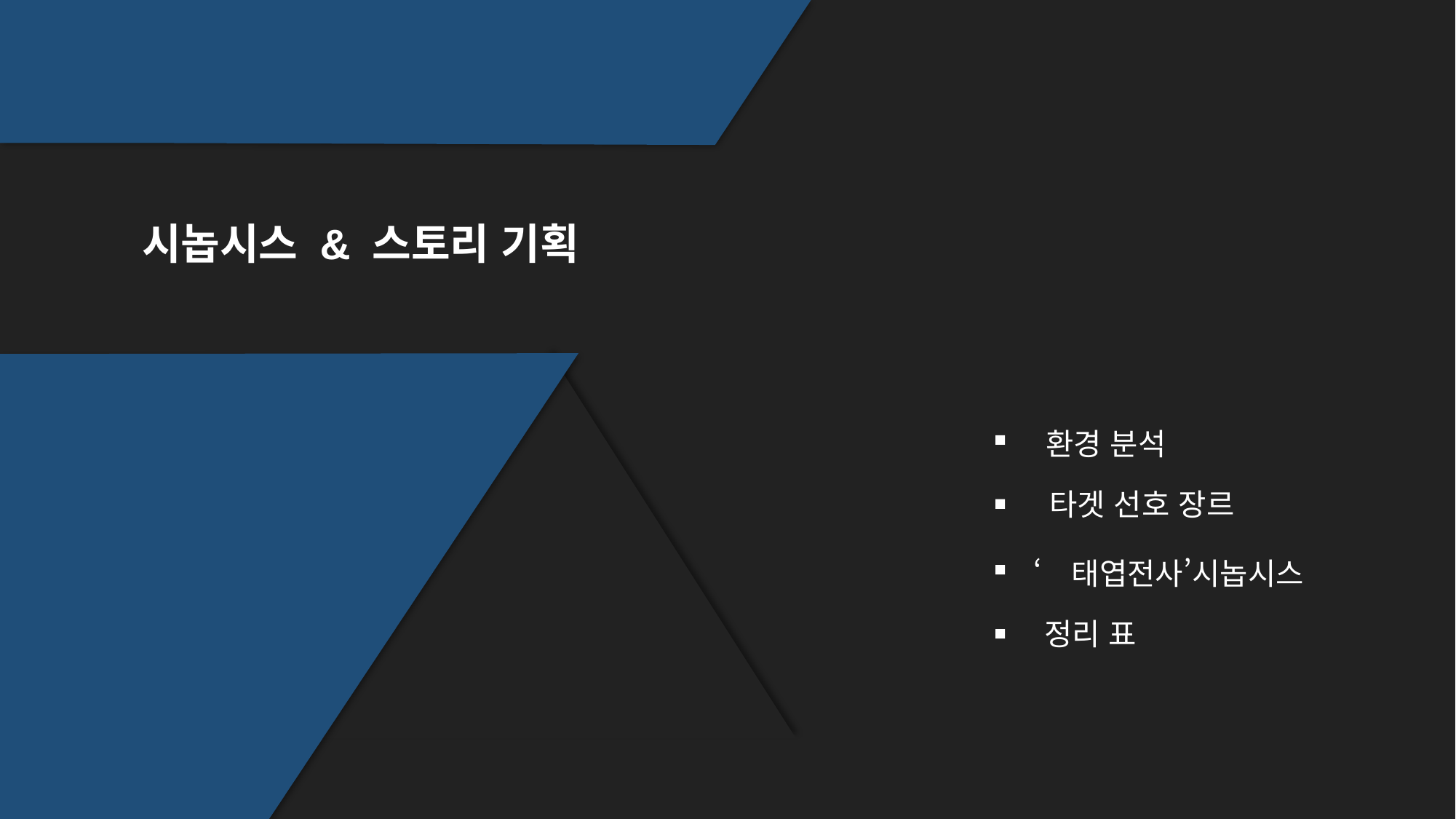

시놉시스 & 스토리 기획

환경 분석

타겟 선호 장르

‘태엽전사’시놉시스

정리 표